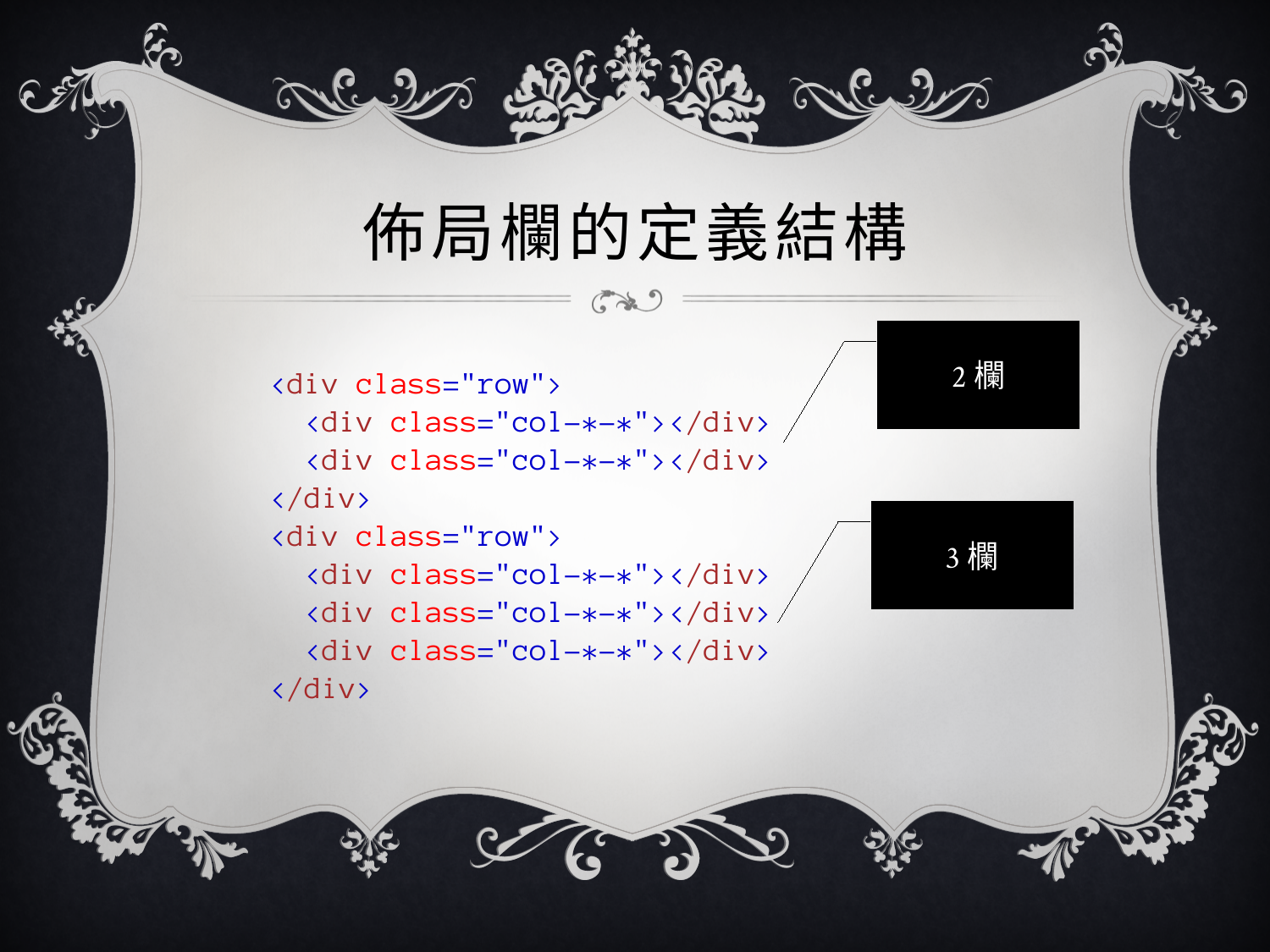

# 佈局欄的定義結構
2欄
<div class="row">
  <div class="col-*-*"></div>
  <div class="col-*-*"></div>
</div>
<div class="row">
  <div class="col-*-*"></div>
  <div class="col-*-*"></div>
  <div class="col-*-*"></div>
</div>
3欄